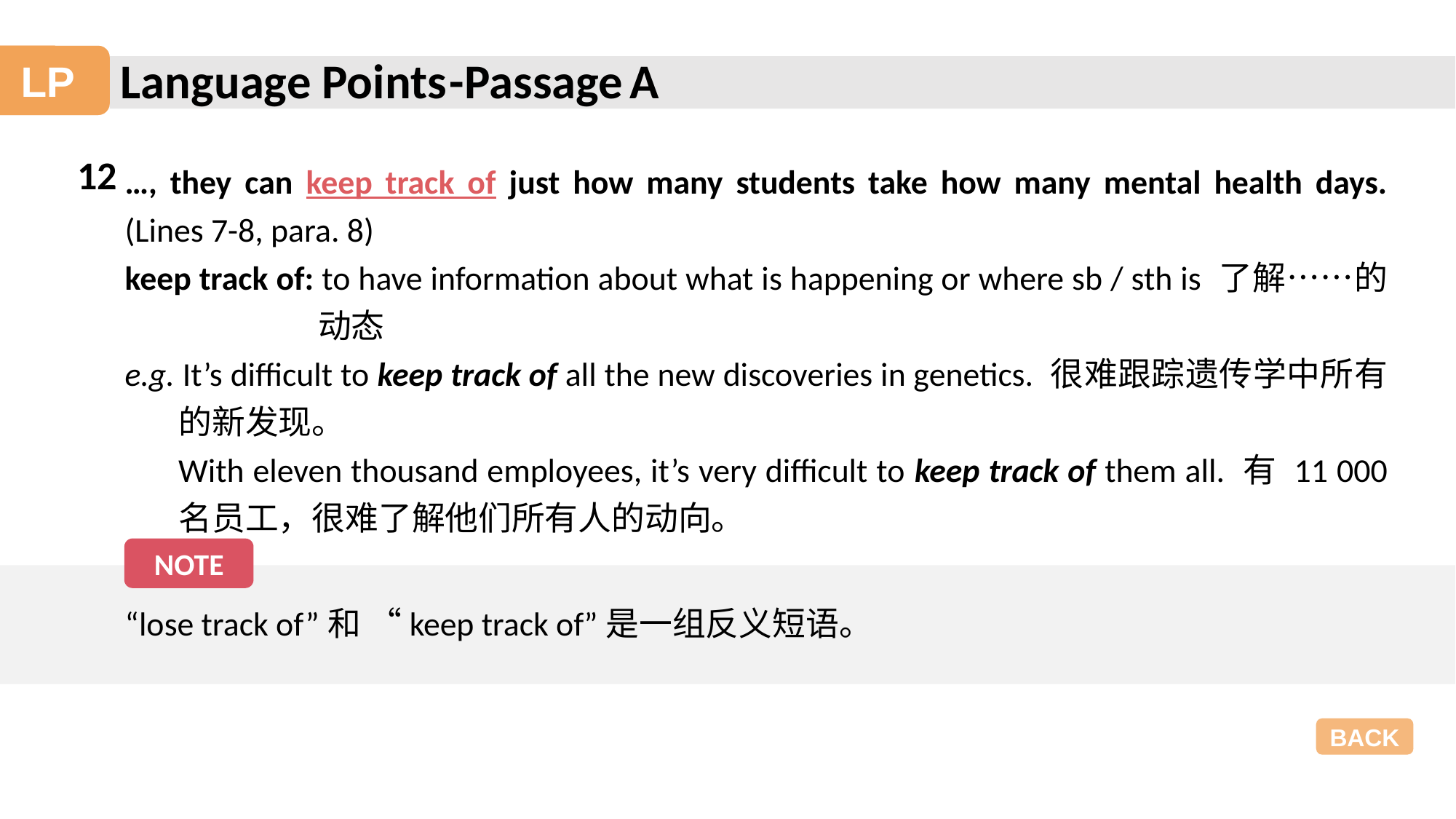

Language Points
-Passage A
LP

12
…, they can keep track of just how many students take how many mental health days. (Lines 7-8, para. 8)
keep track of: to have information about what is happening or where sb / sth is 了解……的动态
e.g. It’s difficult to keep track of all the new discoveries in genetics. 很难跟踪遗传学中所有的新发现。
With eleven thousand employees, it’s very difficult to keep track of them all. 有 11 000 名员工，很难了解他们所有人的动向。
NOTE

“lose track of”和 “keep track of”是一组反义短语。
BACK